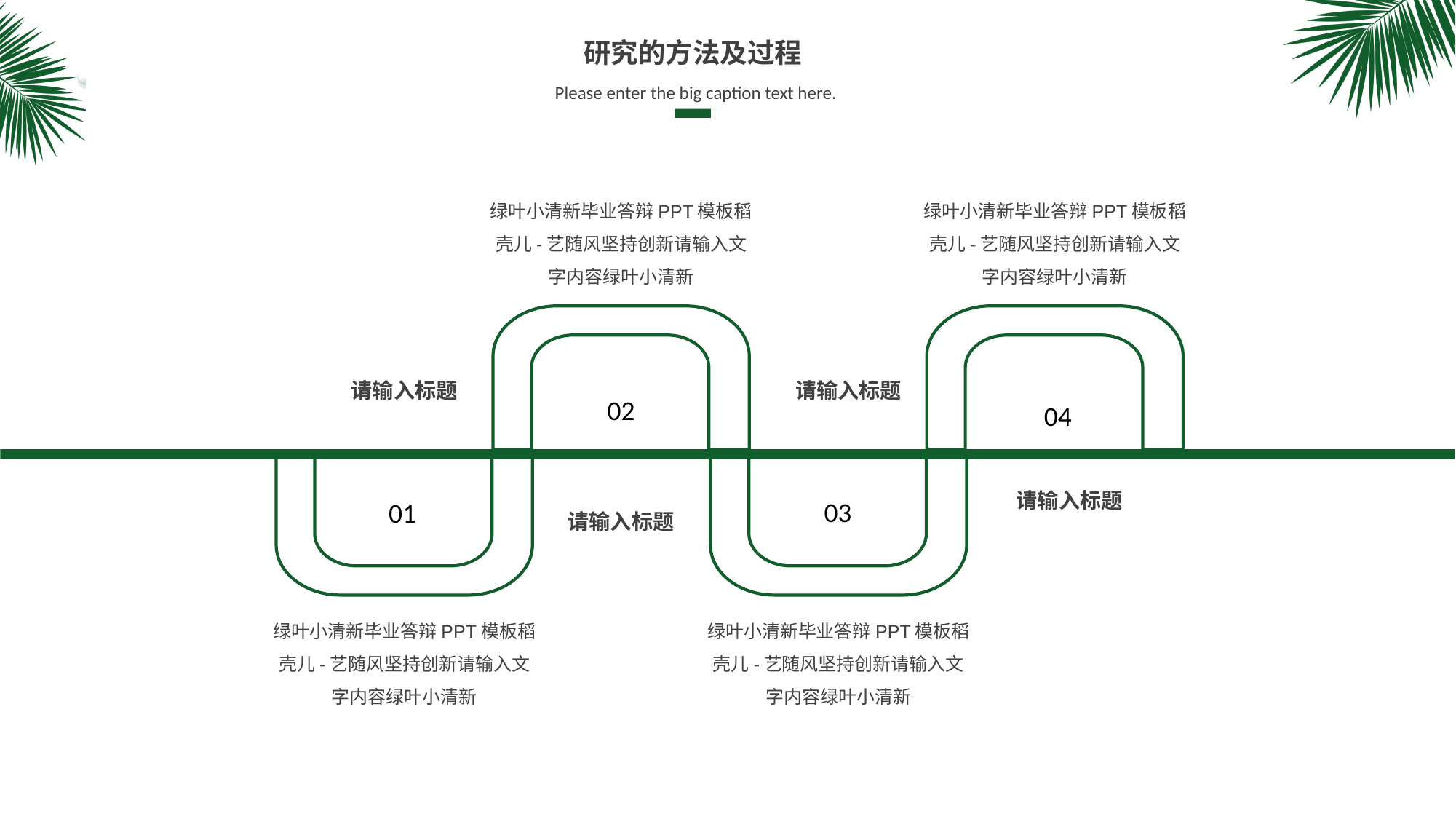

研究的方法及过程
Please enter the big caption text here.

绿叶小清新毕业答辩PPT模板稻壳儿-艺随风坚持创新请输入文字内容绿叶小清新
绿叶小清新毕业答辩PPT模板稻壳儿-艺随风坚持创新请输入文字内容绿叶小清新

请输入标题
请输入标题
02
04

请输入标题
03
01
请输入标题
绿叶小清新毕业答辩PPT模板稻壳儿-艺随风坚持创新请输入文字内容绿叶小清新
绿叶小清新毕业答辩PPT模板稻壳儿-艺随风坚持创新请输入文字内容绿叶小清新